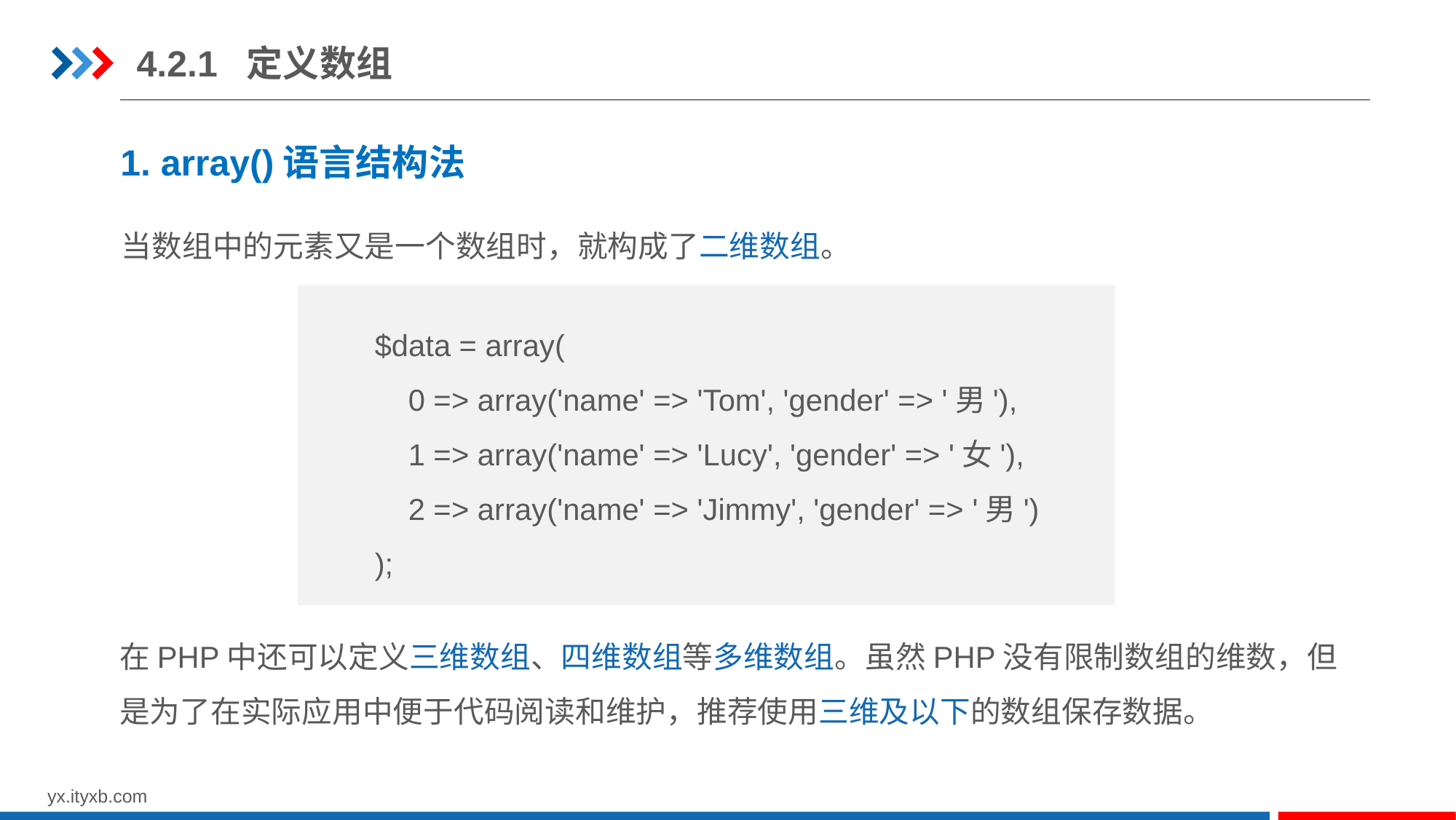

4.2.1  定义数组
1. array()语言结构法
当数组中的元素又是一个数组时，就构成了二维数组。

$data = array(
    0 => array('name' => 'Tom', 'gender' => '男'),
    1 => array('name' => 'Lucy', 'gender' => '女'),
    2 => array('name' => 'Jimmy', 'gender' => '男')
);
在PHP中还可以定义三维数组、四维数组等多维数组。虽然PHP没有限制数组的维数，但是为了在实际应用中便于代码阅读和维护，推荐使用三维及以下的数组保存数据。